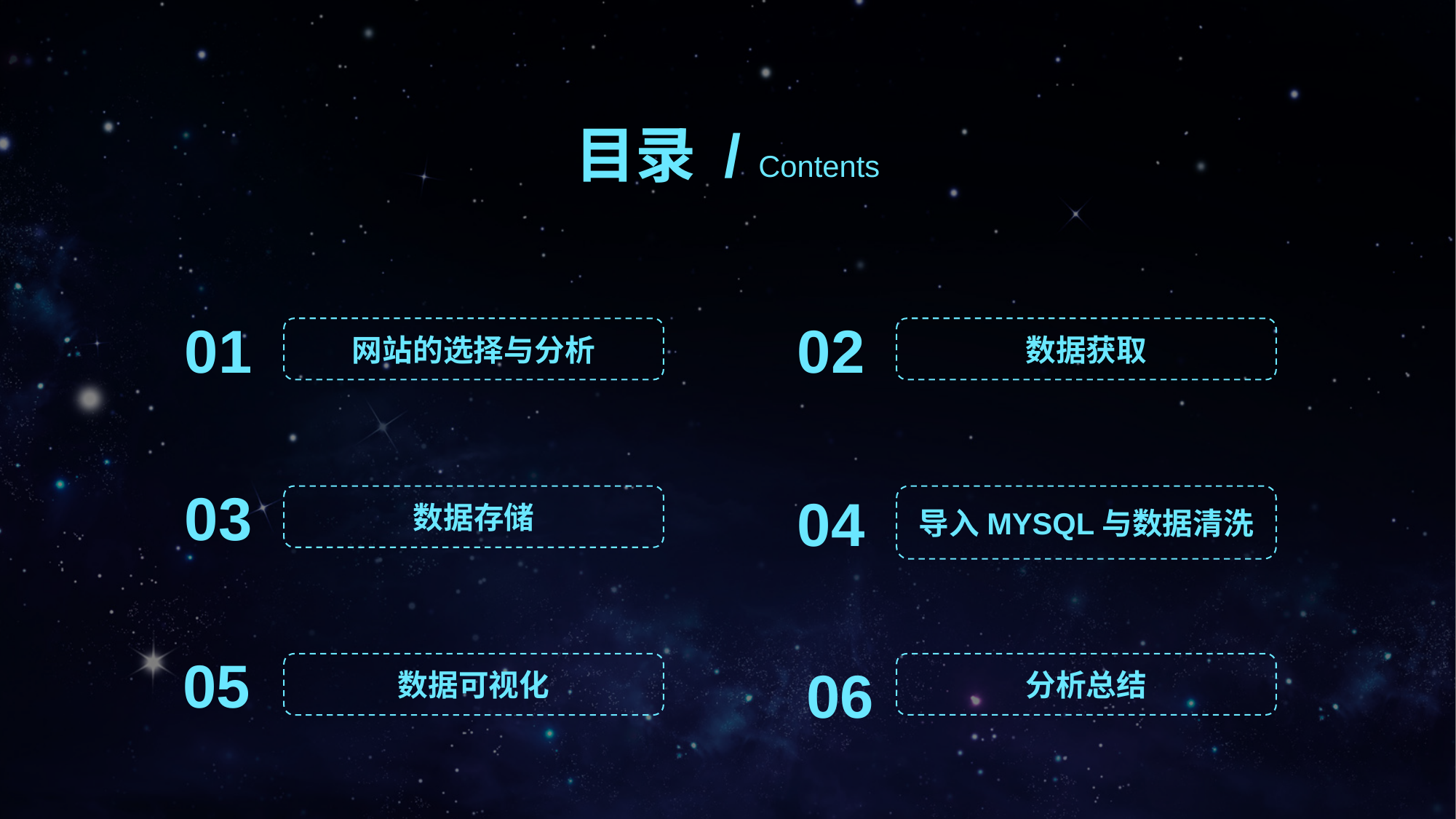

目录 / Contents
01
02
网站的选择与分析
数据获取
03
04
数据存储
导入MYSQL与数据清洗
05
06
数据可视化
分析总结